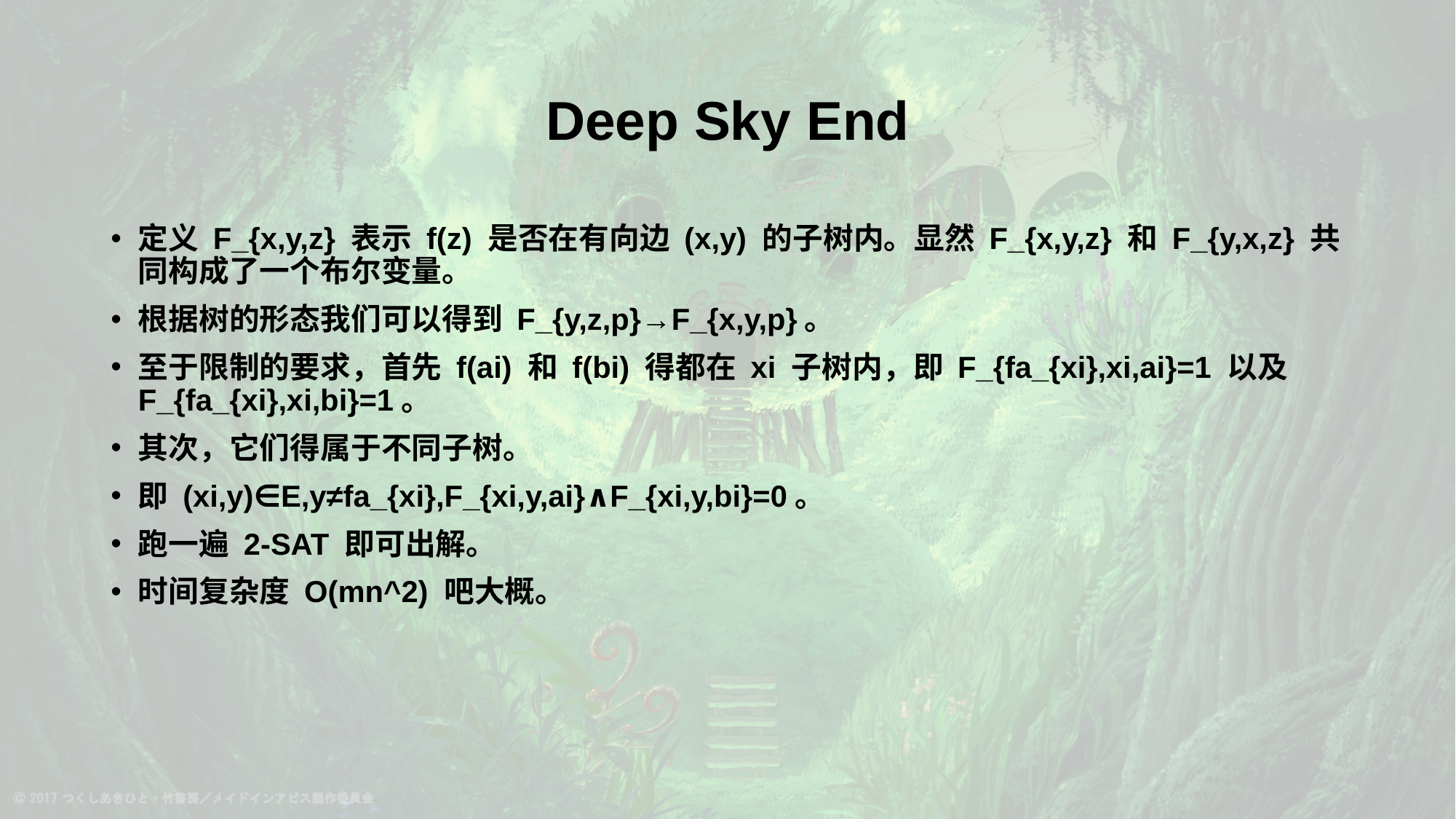

# Deep Sky End
定义 F_{x,y,z} 表示 f(z) 是否在有向边 (x,y) 的子树内。显然 F_{x,y,z} 和 F_{y,x,z} 共同构成了一个布尔变量。
根据树的形态我们可以得到 F_{y,z,p}→F_{x,y,p}。
至于限制的要求，首先 f(ai) 和 f(bi) 得都在 xi 子树内，即 F_{fa_{xi},xi,ai}=1 以及 F_{fa_{xi},xi,bi}=1。
其次，它们得属于不同子树。
即 (xi,y)∈E,y≠fa_{xi},F_{xi,y,ai}∧F_{xi,y,bi}=0。
跑一遍 2-SAT 即可出解。
时间复杂度 O(mn^2) 吧大概。